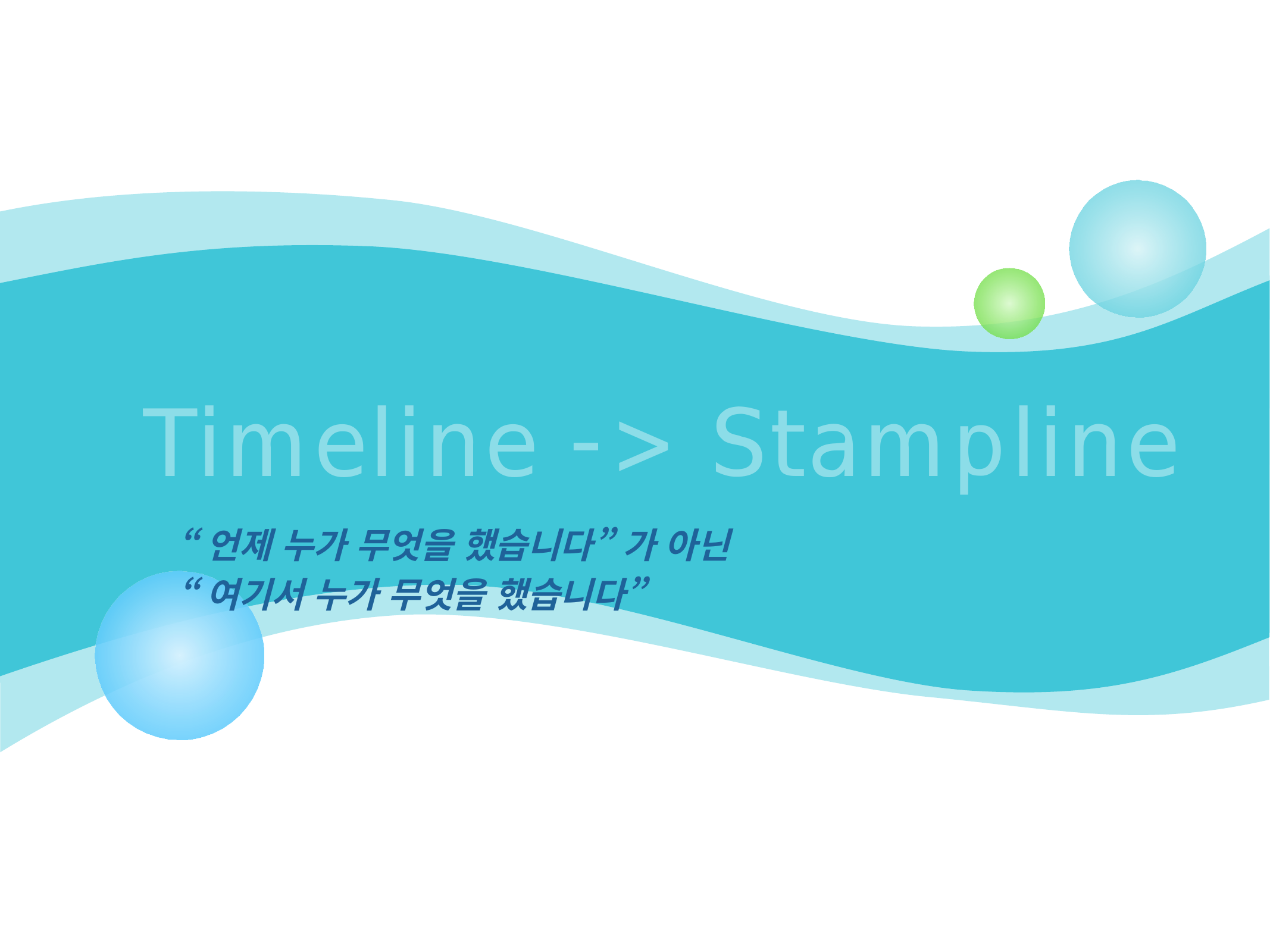

# Timeline -> Stampline
“언제 누가 무엇을 했습니다” 가 아닌
“여기서 누가 무엇을 했습니다”